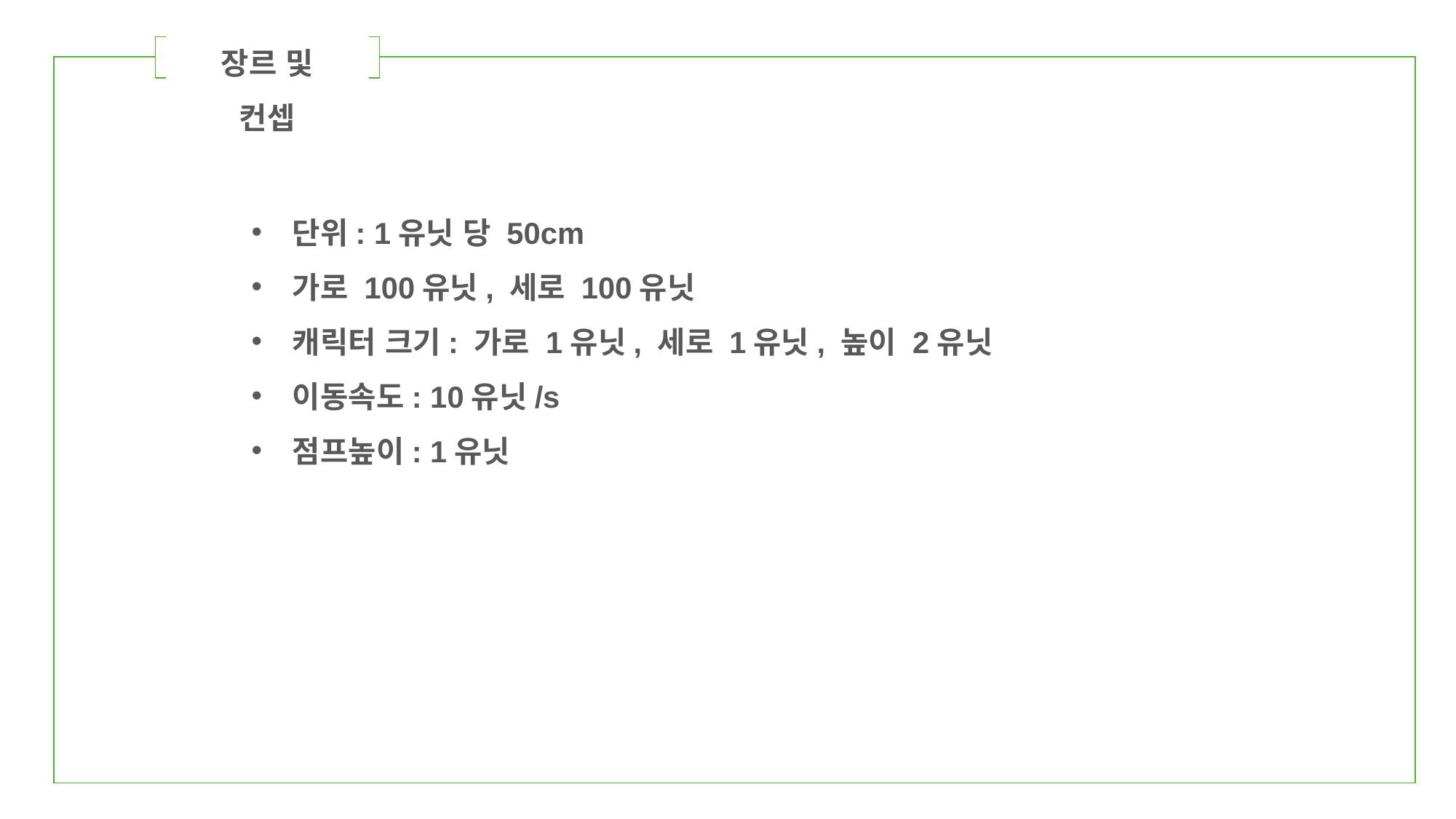

장르 및 컨셉
|  |  |  |
| --- | --- | --- |

단위: 1유닛 당 50cm
가로 100유닛, 세로 100유닛
캐릭터 크기: 가로 1유닛, 세로 1유닛, 높이 2유닛
이동속도: 10유닛/s
점프높이: 1유닛